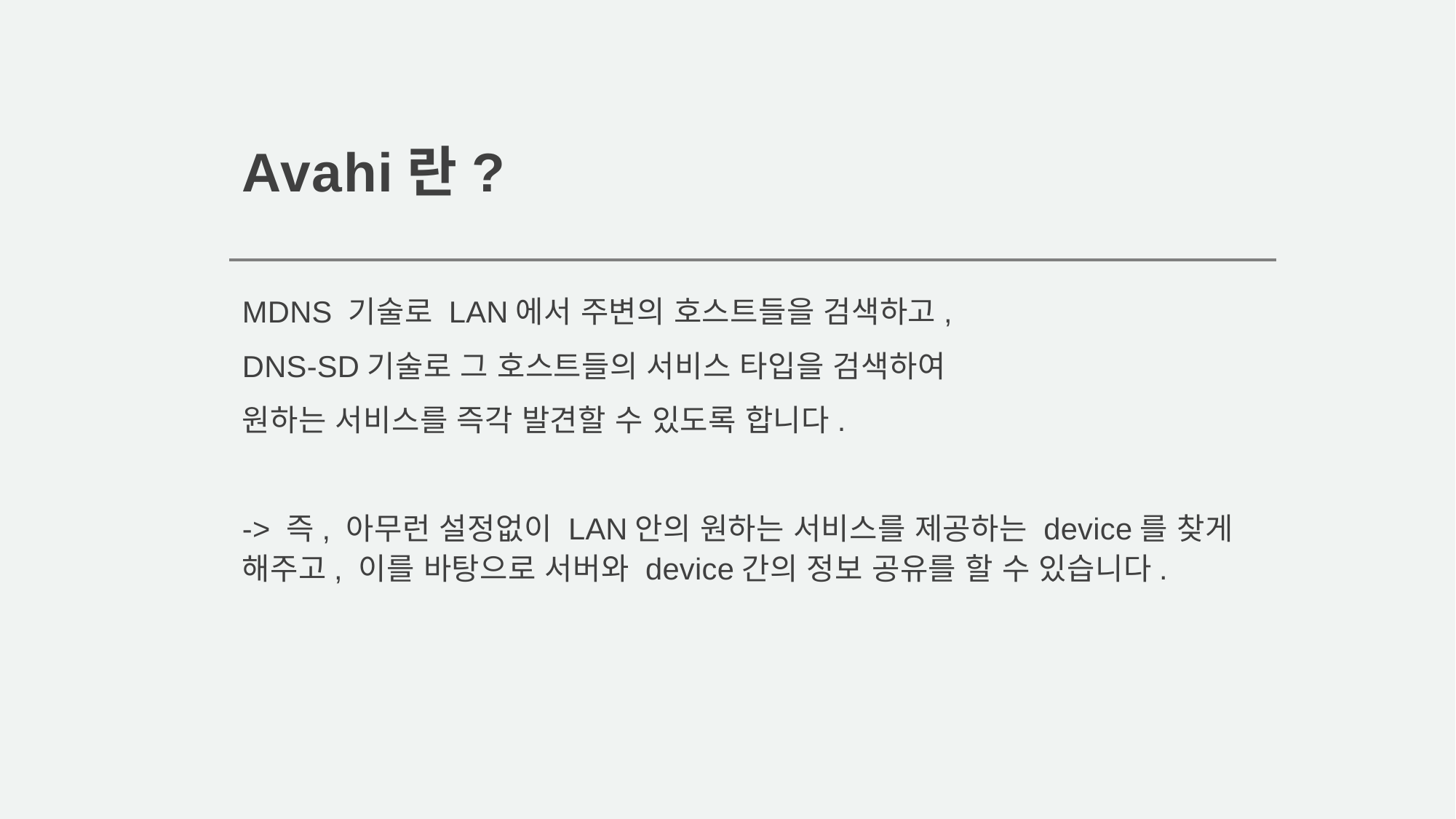

# Avahi란?
MDNS 기술로 LAN에서 주변의 호스트들을 검색하고,
DNS-SD기술로 그 호스트들의 서비스 타입을 검색하여
원하는 서비스를 즉각 발견할 수 있도록 합니다.

-> 즉, 아무런 설정없이 LAN안의 원하는 서비스를 제공하는 device를 찾게 해주고, 이를 바탕으로 서버와 device간의 정보 공유를 할 수 있습니다.